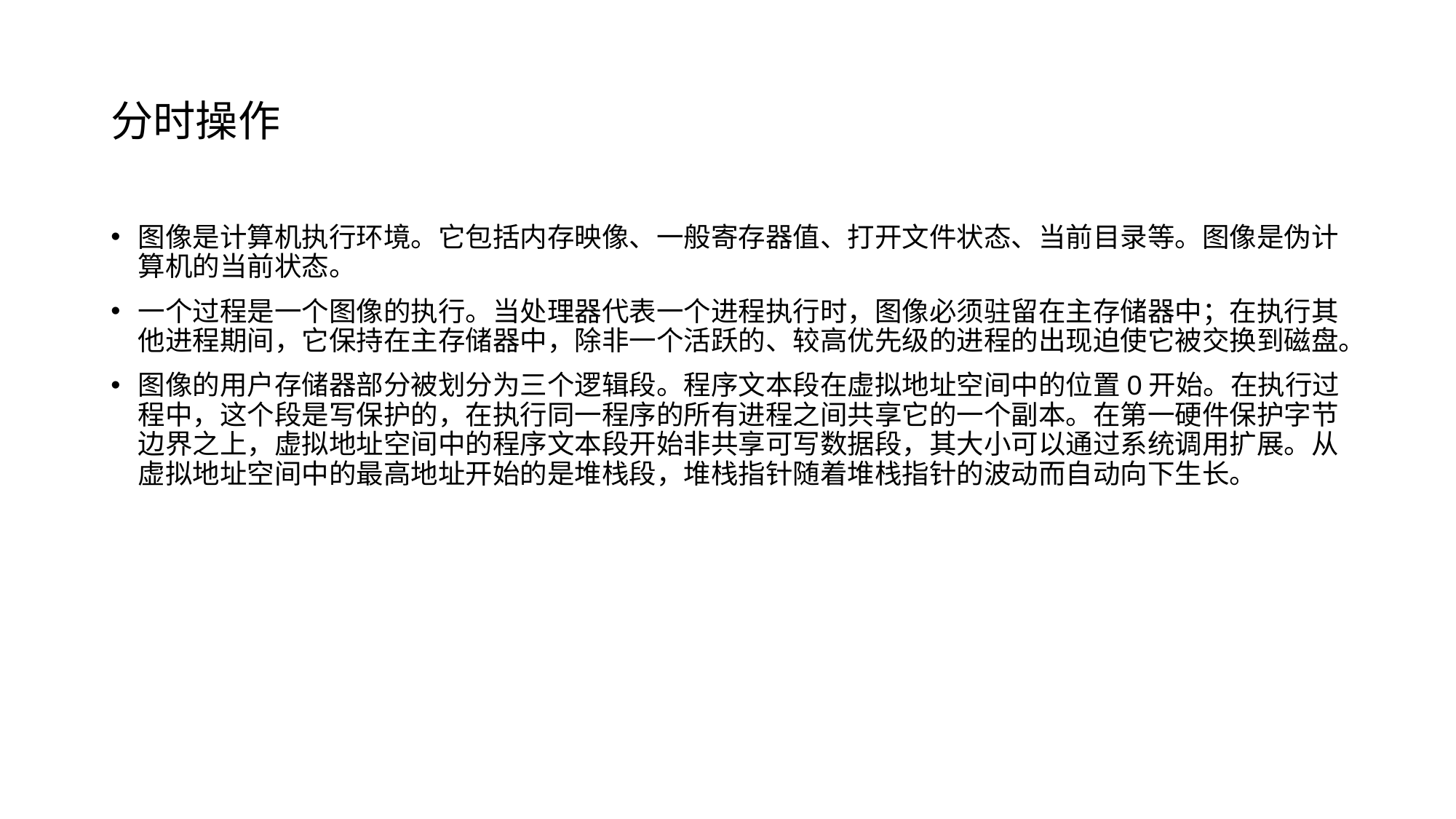

# 分时操作
图像是计算机执行环境。它包括内存映像、一般寄存器值、打开文件状态、当前目录等。图像是伪计算机的当前状态。
一个过程是一个图像的执行。当处理器代表一个进程执行时，图像必须驻留在主存储器中；在执行其他进程期间，它保持在主存储器中，除非一个活跃的、较高优先级的进程的出现迫使它被交换到磁盘。
图像的用户存储器部分被划分为三个逻辑段。程序文本段在虚拟地址空间中的位置0开始。在执行过程中，这个段是写保护的，在执行同一程序的所有进程之间共享它的一个副本。在第一硬件保护字节边界之上，虚拟地址空间中的程序文本段开始非共享可写数据段，其大小可以通过系统调用扩展。从虚拟地址空间中的最高地址开始的是堆栈段，堆栈指针随着堆栈指针的波动而自动向下生长。